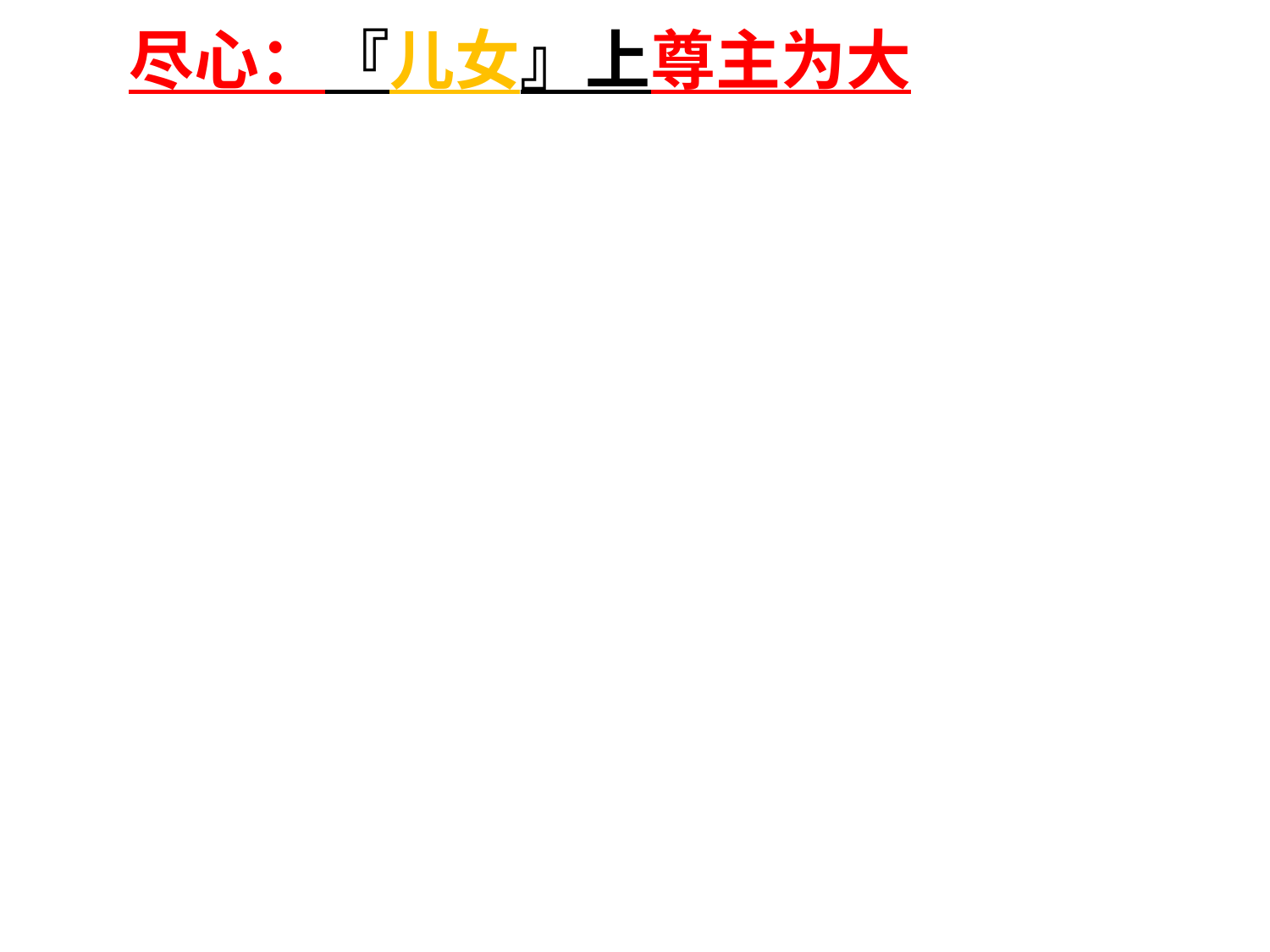

尽心：『儿女』上尊主为大

- 耶和华的产业
- 最重要的是如何学习敬畏耶和华
- 使他成为神的器皿
- 实现我的梦想我的盼望
- 如何成龙成凤
- 使他可以光宗耀祖
尊主为大
尊己为大